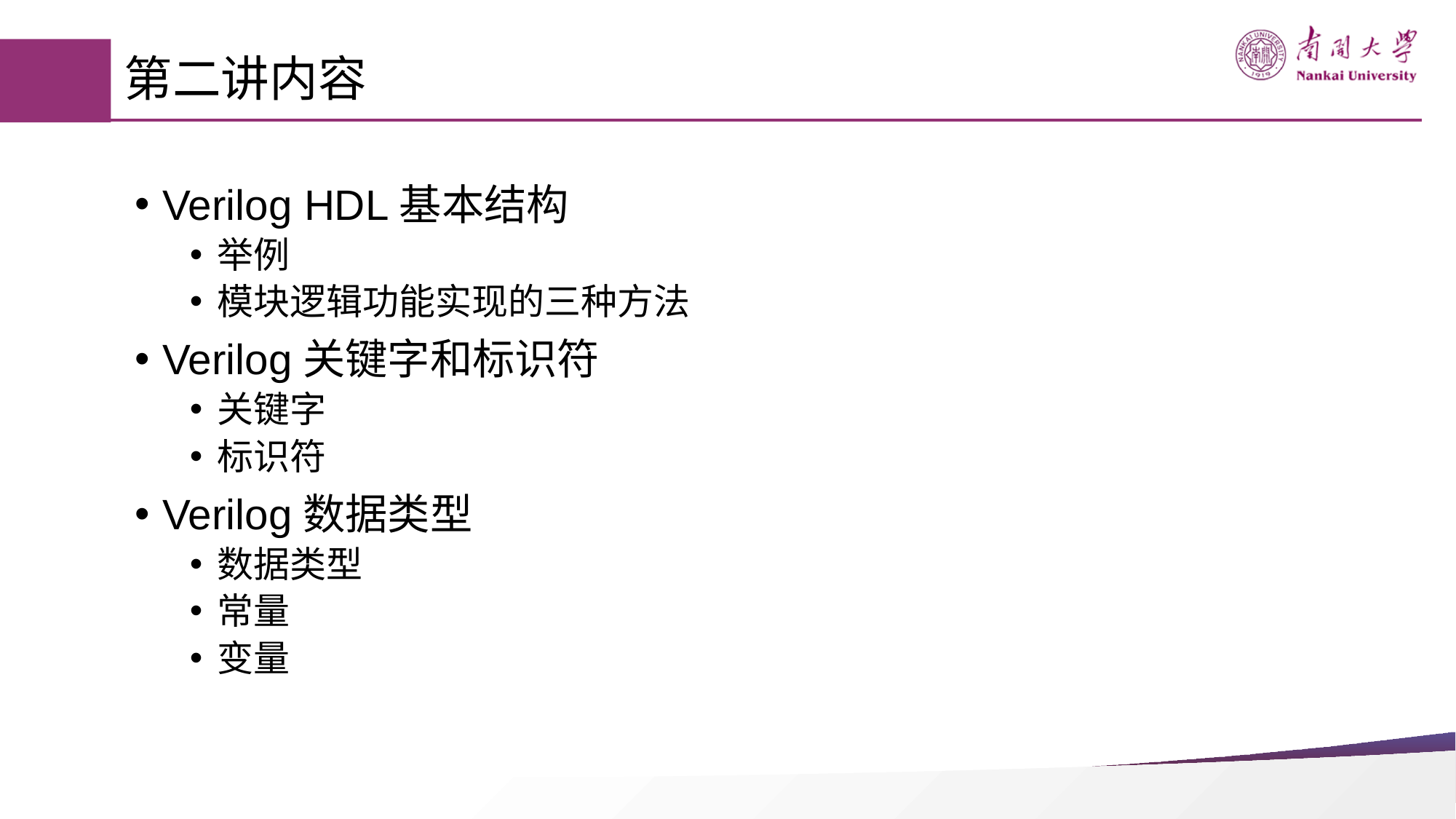

第二讲内容
Verilog HDL基本结构
举例
模块逻辑功能实现的三种方法
Verilog关键字和标识符
关键字
标识符
Verilog数据类型
数据类型
常量
变量